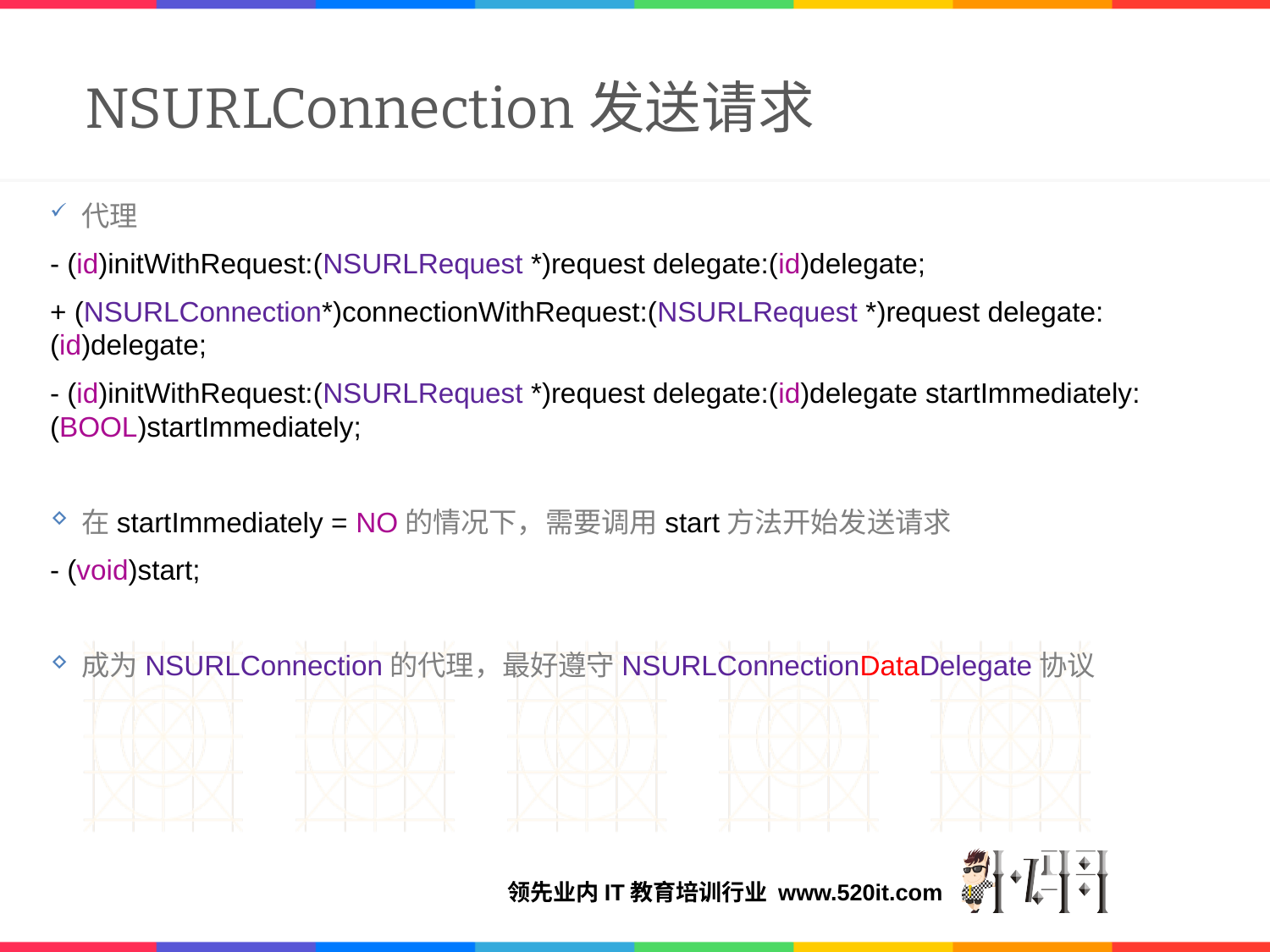

# NSURLConnection发送请求
代理
- (id)initWithRequest:(NSURLRequest *)request delegate:(id)delegate;
+ (NSURLConnection*)connectionWithRequest:(NSURLRequest *)request delegate:(id)delegate;
- (id)initWithRequest:(NSURLRequest *)request delegate:(id)delegate startImmediately:(BOOL)startImmediately;

在startImmediately = NO的情况下，需要调用start方法开始发送请求
- (void)start;

成为NSURLConnection的代理，最好遵守NSURLConnectionDataDelegate协议